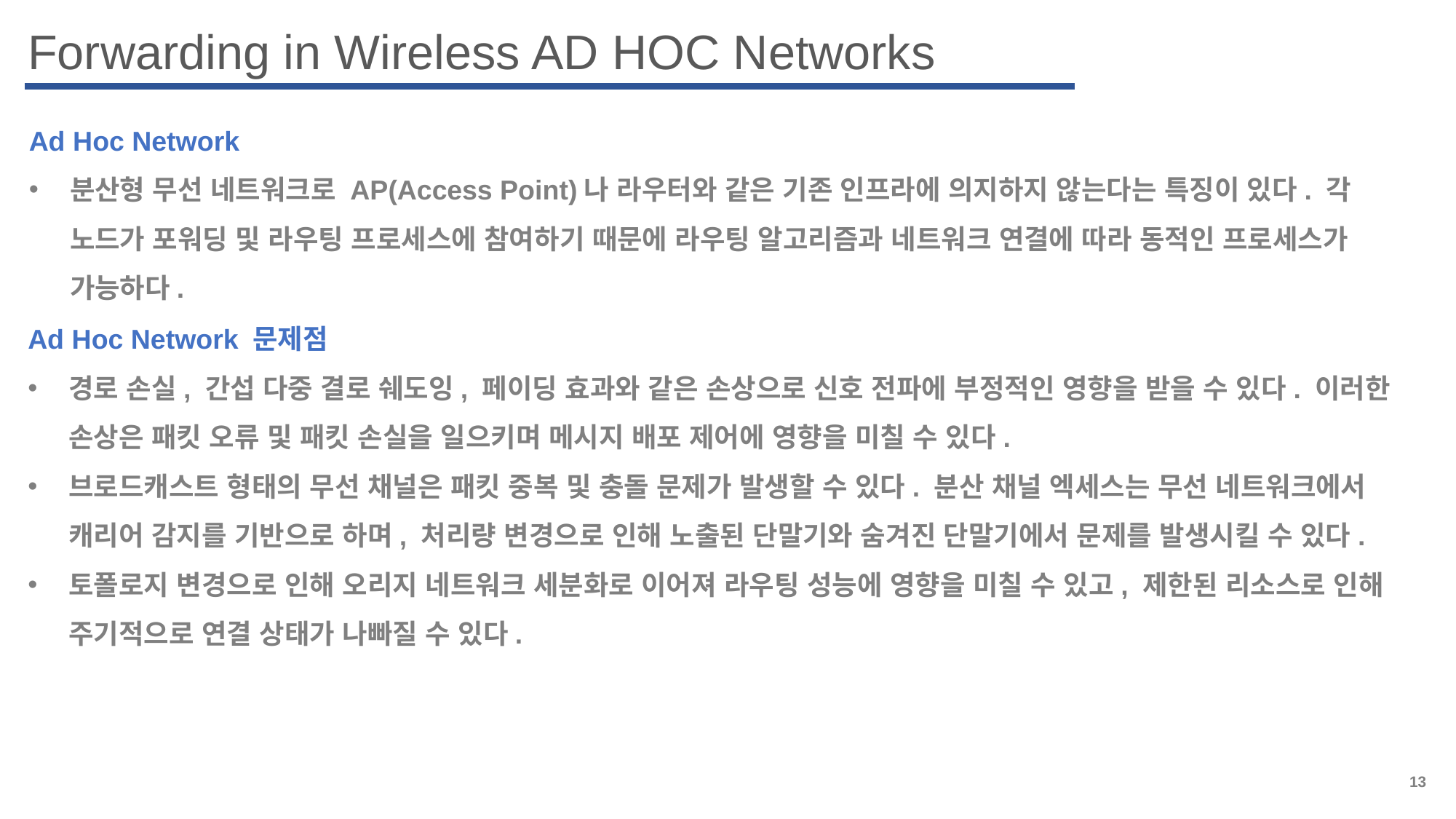

Forwarding in Wireless AD HOC Networks
Ad Hoc Network
분산형 무선 네트워크로 AP(Access Point)나 라우터와 같은 기존 인프라에 의지하지 않는다는 특징이 있다. 각 노드가 포워딩 및 라우팅 프로세스에 참여하기 때문에 라우팅 알고리즘과 네트워크 연결에 따라 동적인 프로세스가 가능하다.
Ad Hoc Network 문제점
경로 손실, 간섭 다중 결로 쉐도잉, 페이딩 효과와 같은 손상으로 신호 전파에 부정적인 영향을 받을 수 있다. 이러한 손상은 패킷 오류 및 패킷 손실을 일으키며 메시지 배포 제어에 영향을 미칠 수 있다.
브로드캐스트 형태의 무선 채널은 패킷 중복 및 충돌 문제가 발생할 수 있다. 분산 채널 엑세스는 무선 네트워크에서 캐리어 감지를 기반으로 하며, 처리량 변경으로 인해 노출된 단말기와 숨겨진 단말기에서 문제를 발생시킬 수 있다.
토폴로지 변경으로 인해 오리지 네트워크 세분화로 이어져 라우팅 성능에 영향을 미칠 수 있고, 제한된 리소스로 인해 주기적으로 연결 상태가 나빠질 수 있다.
13